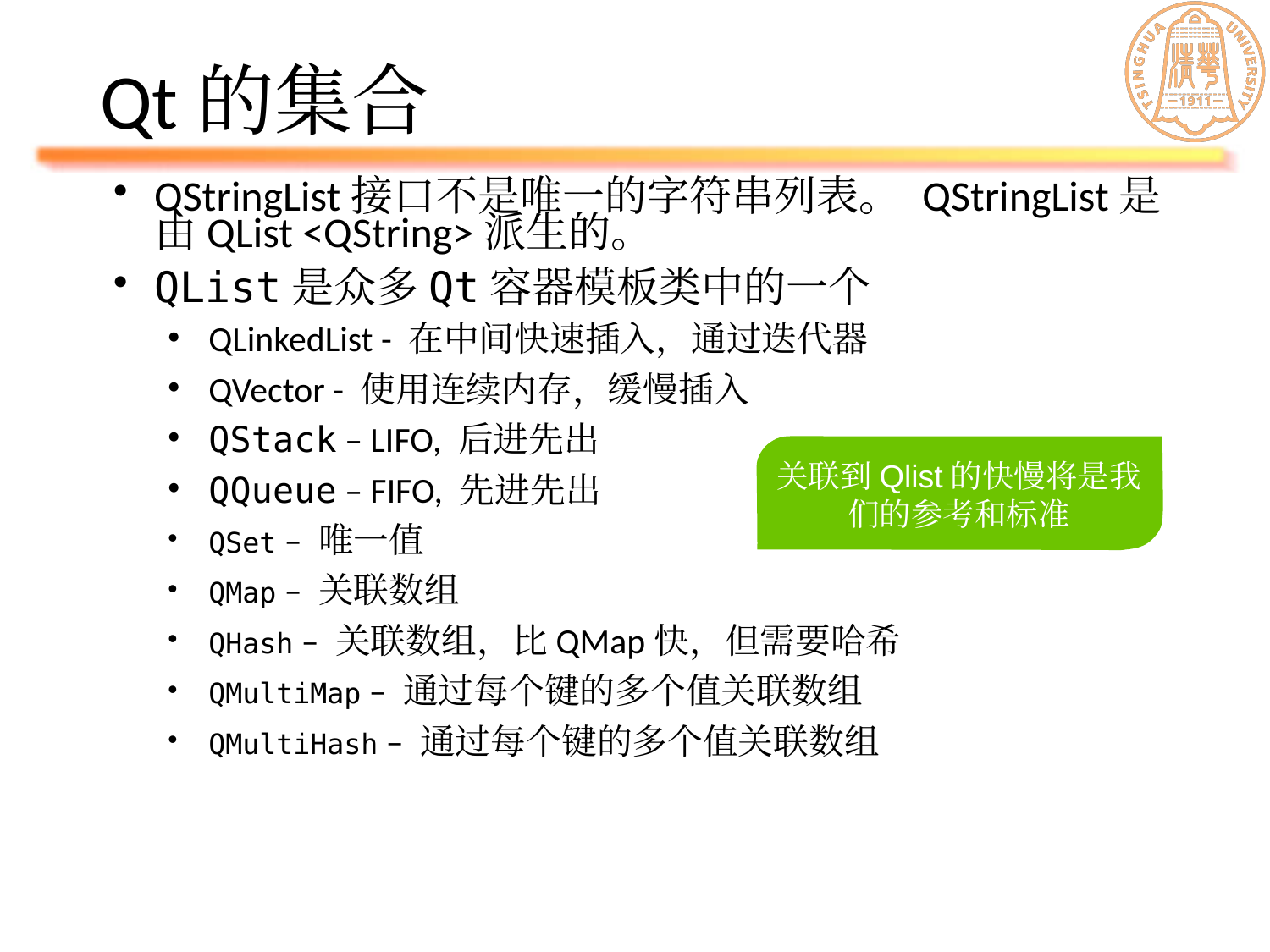

# Qt的集合
QStringList接口不是唯一的字符串列表。 QStringList是由QList <QString>派生的。
QList是众多Qt容器模板类中的一个
QLinkedList - 在中间快速插入，通过迭代器
QVector - 使用连续内存，缓慢插入
QStack – LIFO, 后进先出
QQueue – FIFO, 先进先出
QSet – 唯一值
QMap – 关联数组
QHash – 关联数组，比QMap快，但需要哈希
QMultiMap – 通过每个键的多个值关联数组
QMultiHash – 通过每个键的多个值关联数组

关联到Qlist的快慢将是我们的参考和标准